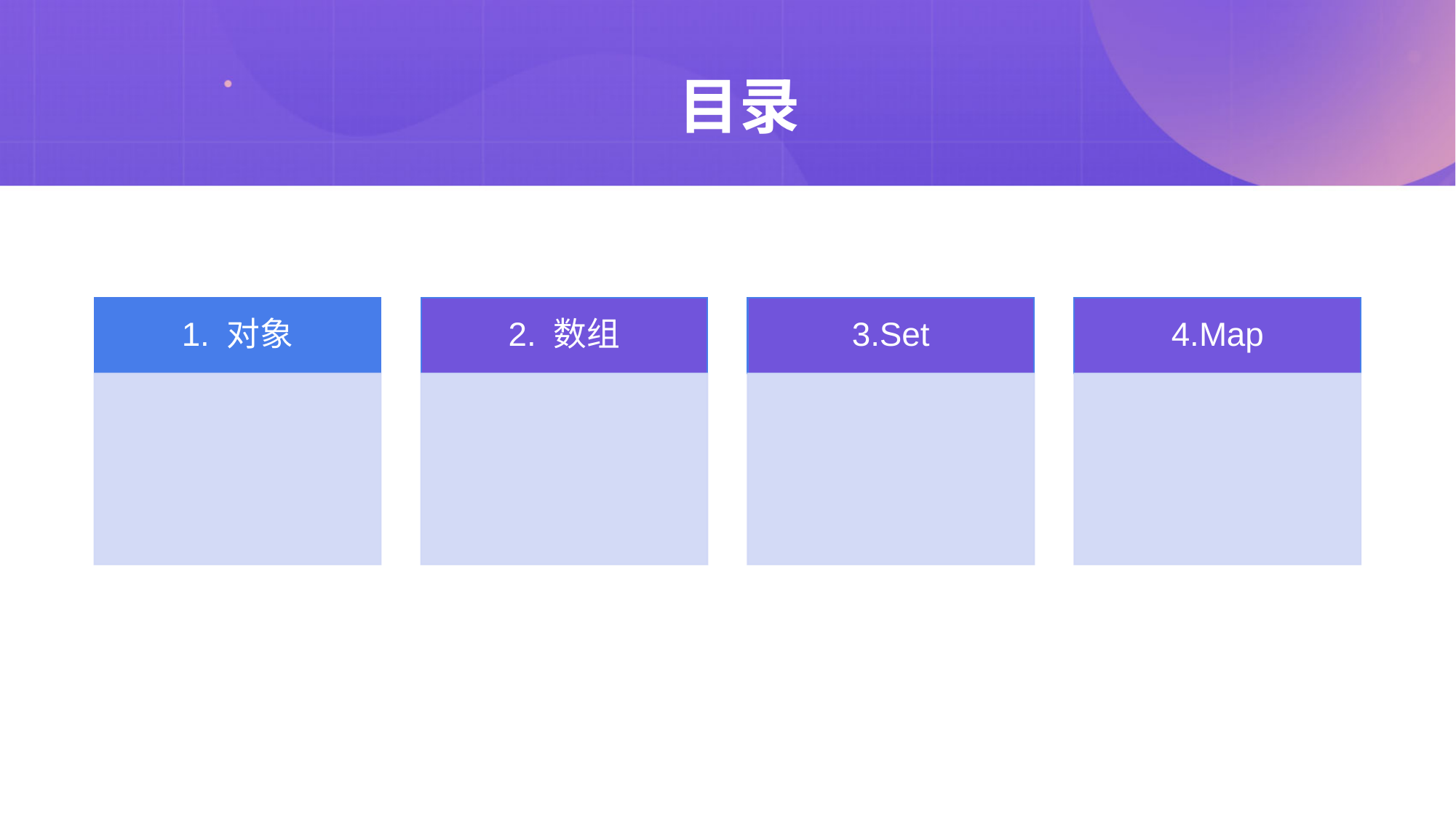

目录
1. 对象
2. 数组

3.Set

4.Map